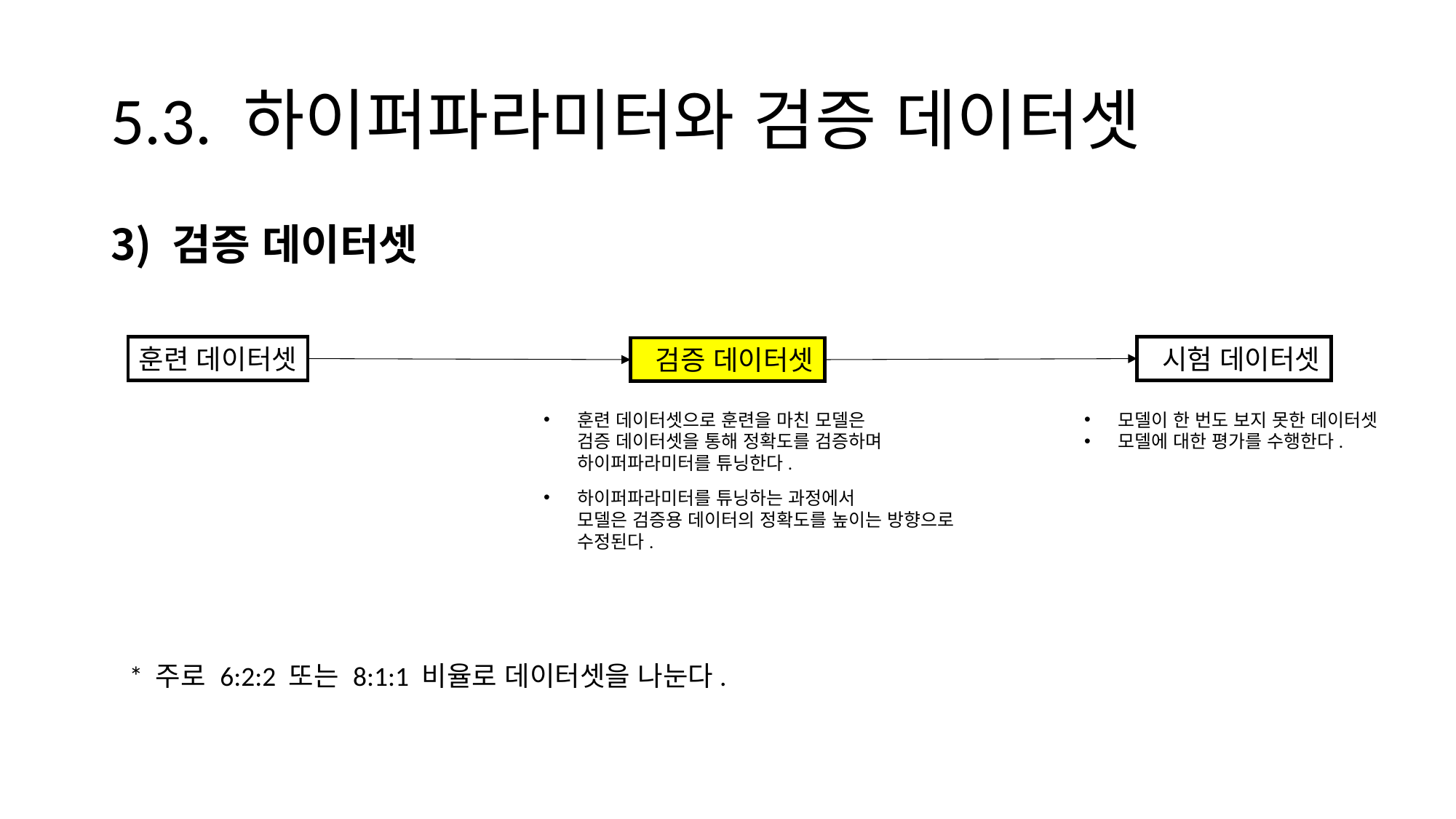

# 5.3. 하이퍼파라미터와 검증 데이터셋
검증 데이터셋
훈련 데이터셋
 시험 데이터셋
 검증 데이터셋
훈련 데이터셋으로 훈련을 마친 모델은
검증 데이터셋을 통해 정확도를 검증하며
하이퍼파라미터를 튜닝한다.

하이퍼파라미터를 튜닝하는 과정에서
모델은 검증용 데이터의 정확도를 높이는 방향으로
수정된다.
모델이 한 번도 보지 못한 데이터셋
모델에 대한 평가를 수행한다.
* 주로 6:2:2 또는 8:1:1 비율로 데이터셋을 나눈다.